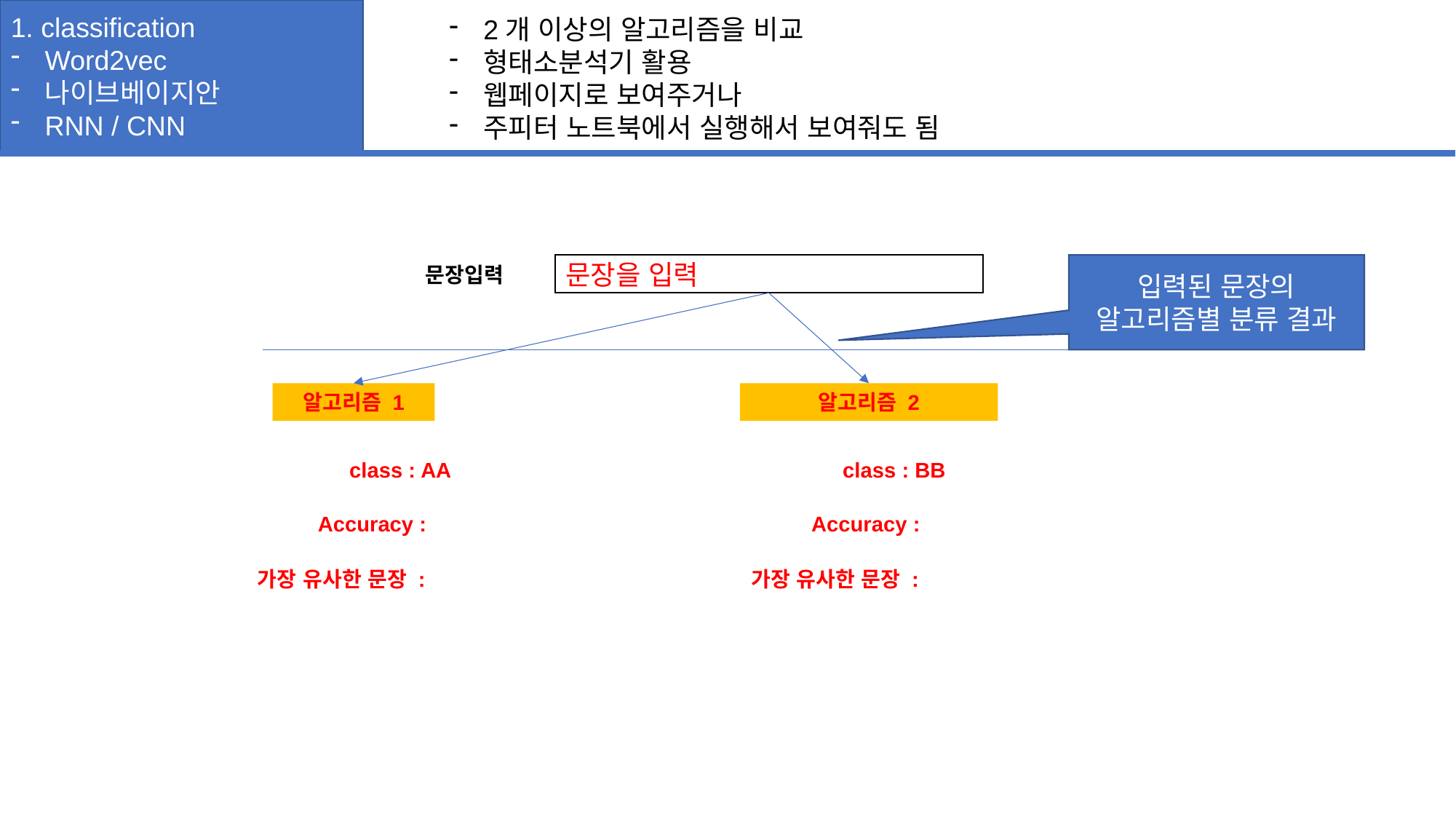

1. classification
Word2vec
나이브베이지안
RNN / CNN
2개 이상의 알고리즘을 비교
형태소분석기 활용
웹페이지로 보여주거나
주피터 노트북에서 실행해서 보여줘도 됨
문장을 입력
입력된 문장의
알고리즘별 분류 결과
문장입력
알고리즘 1
알고리즘 2
class : AA
class : BB
Accuracy :
Accuracy :
가장 유사한 문장 :
가장 유사한 문장 :